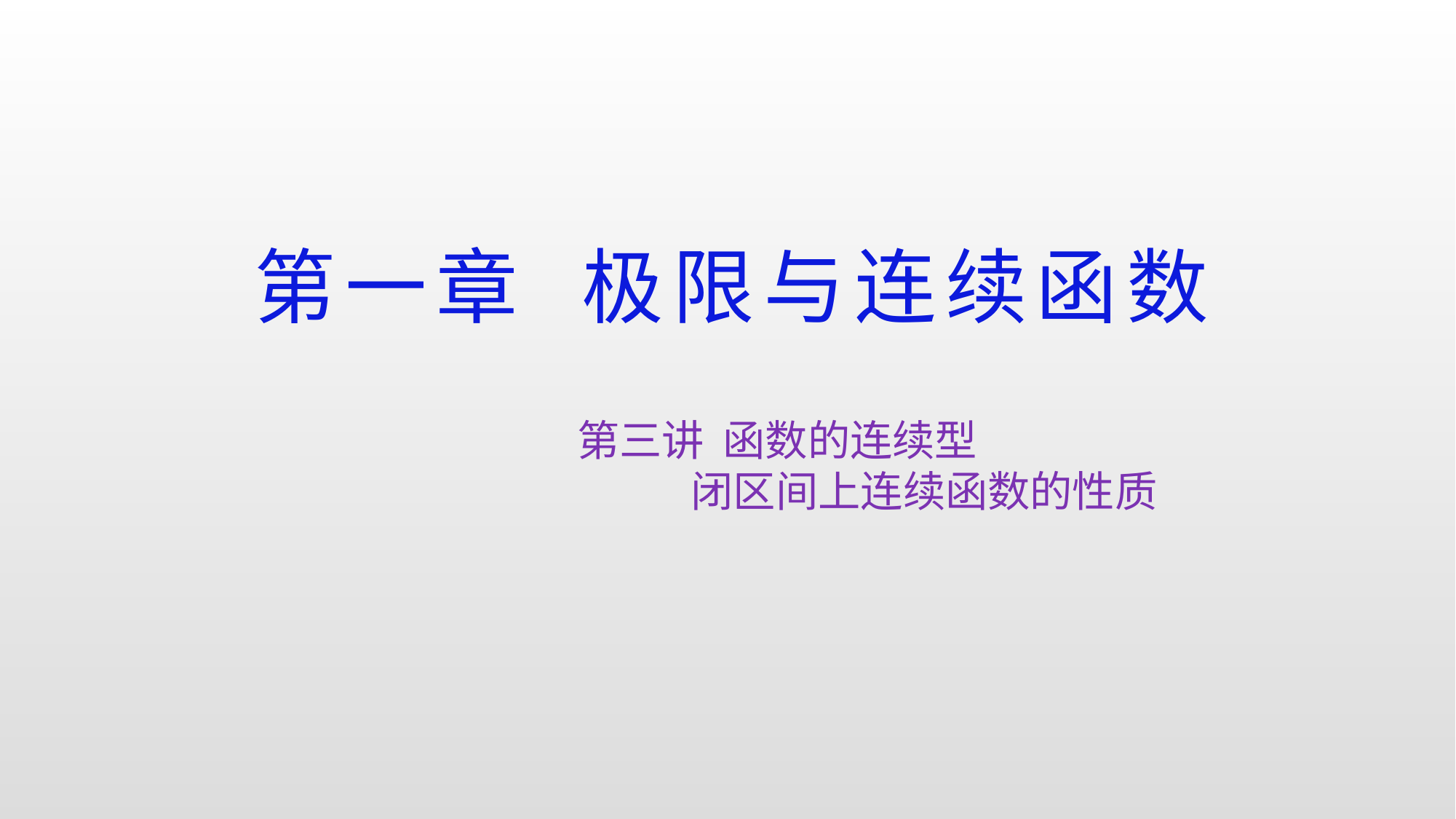

# 第一章  极限与连续函数
第三讲  函数的连续型
                              闭区间上连续函数的性质

1